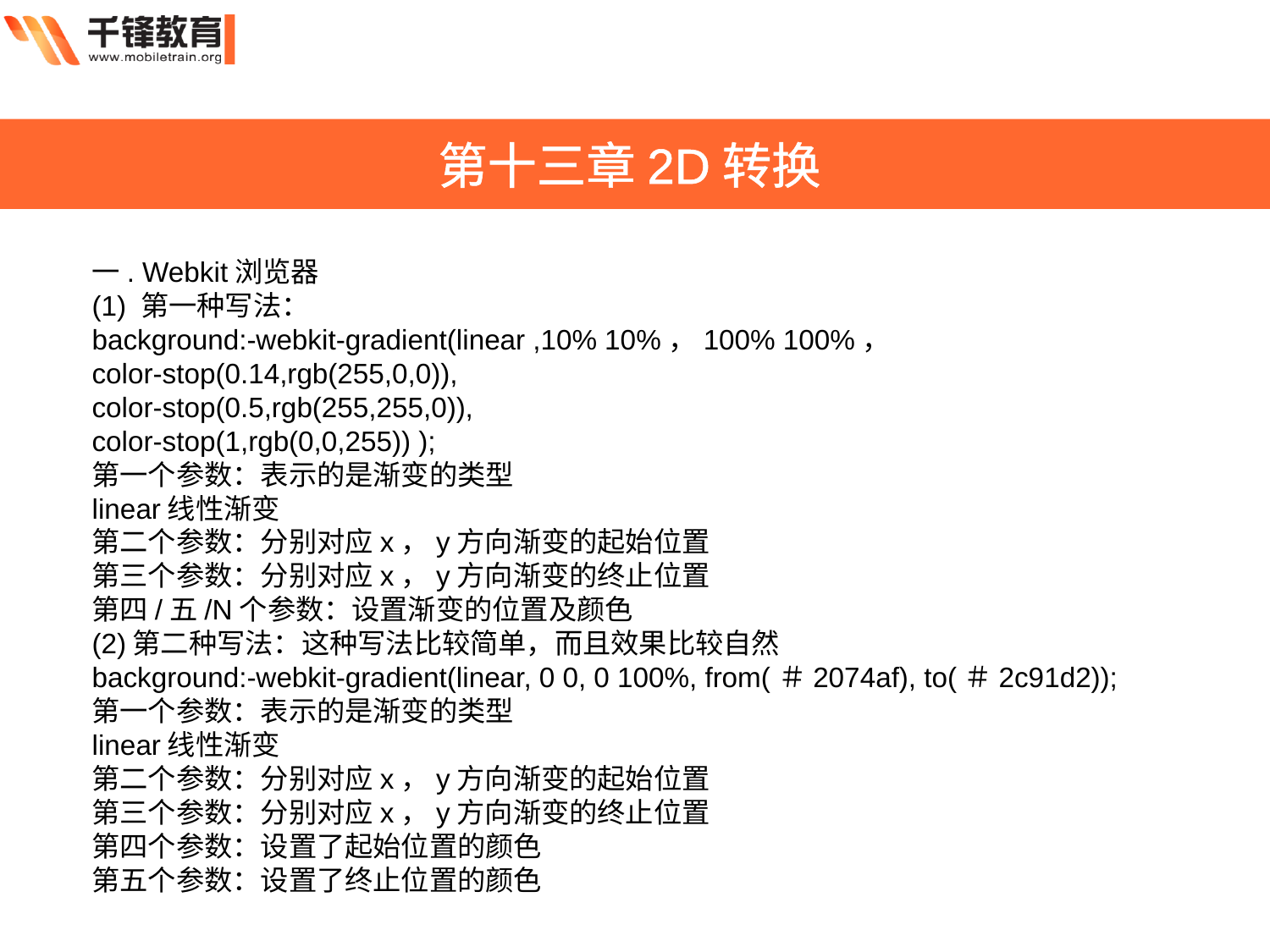

第十三章2D转换
一. Webkit浏览器
(1) 第一种写法：
background:-webkit-gradient(linear ,10% 10%，100% 100%，
color-stop(0.14,rgb(255,0,0)),
color-stop(0.5,rgb(255,255,0)),
color-stop(1,rgb(0,0,255)) );
第一个参数：表示的是渐变的类型
linear线性渐变
第二个参数：分别对应x，y方向渐变的起始位置
第三个参数：分别对应x，y方向渐变的终止位置
第四/五/N个参数：设置渐变的位置及颜色
(2)第二种写法：这种写法比较简单，而且效果比较自然
background:-webkit-gradient(linear, 0 0, 0 100%, from(＃2074af), to(＃2c91d2));
第一个参数：表示的是渐变的类型
linear线性渐变
第二个参数：分别对应x，y方向渐变的起始位置
第三个参数：分别对应x，y方向渐变的终止位置
第四个参数：设置了起始位置的颜色
第五个参数：设置了终止位置的颜色